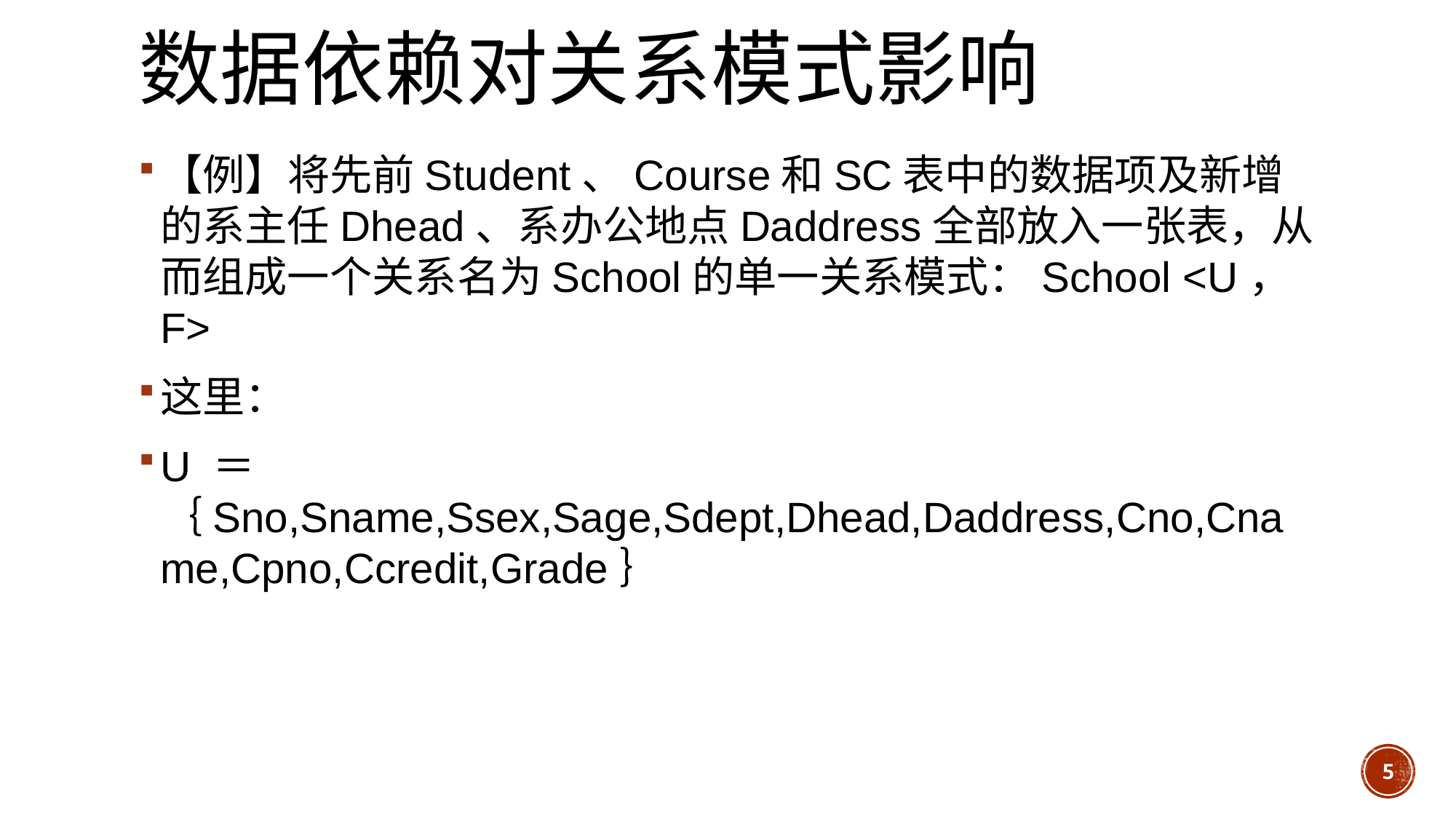

# 数据依赖对关系模式影响
【例】将先前Student、Course和SC表中的数据项及新增的系主任Dhead、系办公地点Daddress全部放入一张表，从而组成一个关系名为School的单一关系模式：School <U，F>
这里：
U ＝｛Sno,Sname,Ssex,Sage,Sdept,Dhead,Daddress,Cno,Cname,Cpno,Ccredit,Grade｝

5